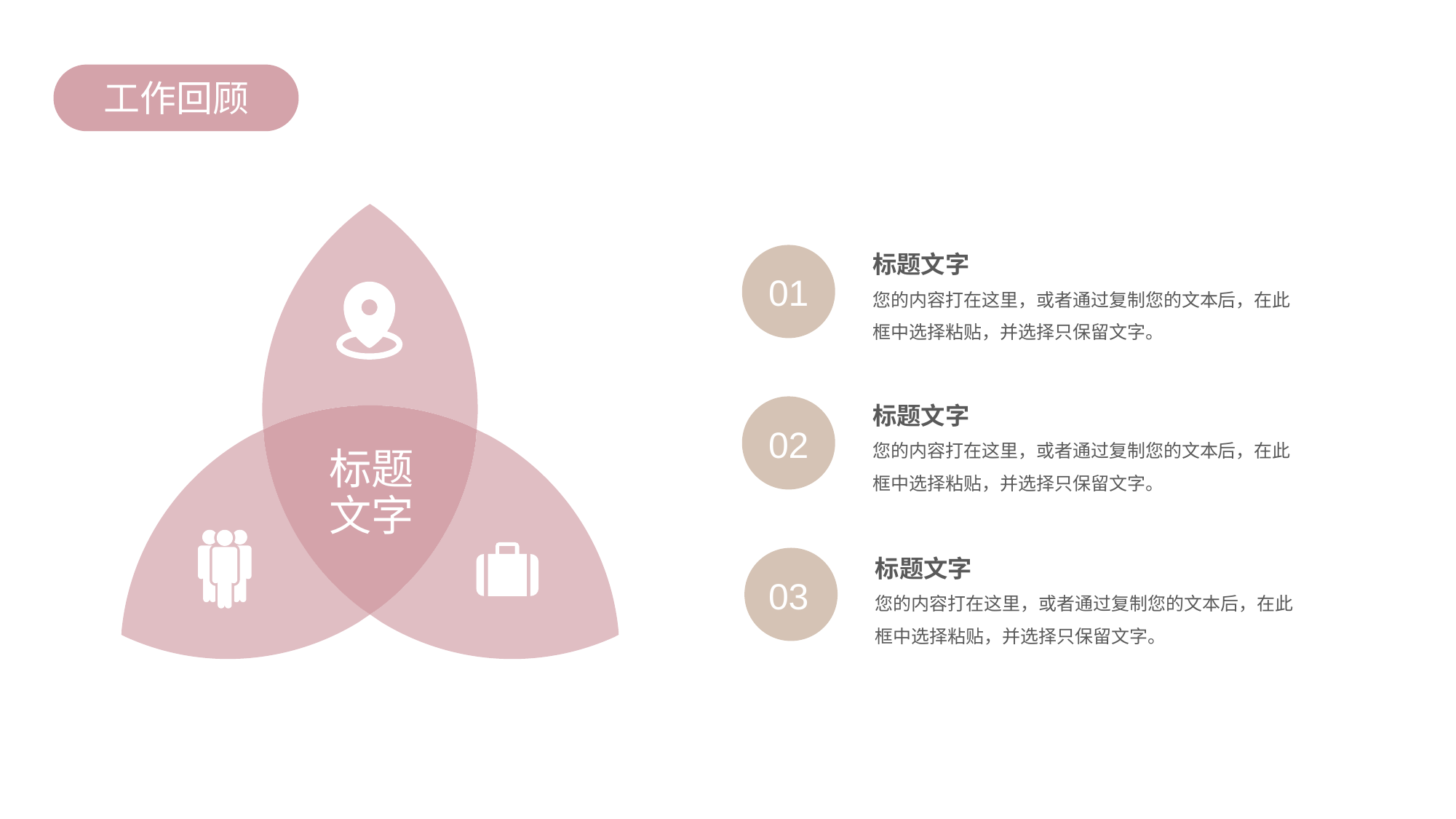

工作回顾

标题文字
01
您的内容打在这里，或者通过复制您的文本后，在此框中选择粘贴，并选择只保留文字。

标题文字
02
您的内容打在这里，或者通过复制您的文本后，在此框中选择粘贴，并选择只保留文字。
标题
文字

标题文字
03
您的内容打在这里，或者通过复制您的文本后，在此框中选择粘贴，并选择只保留文字。